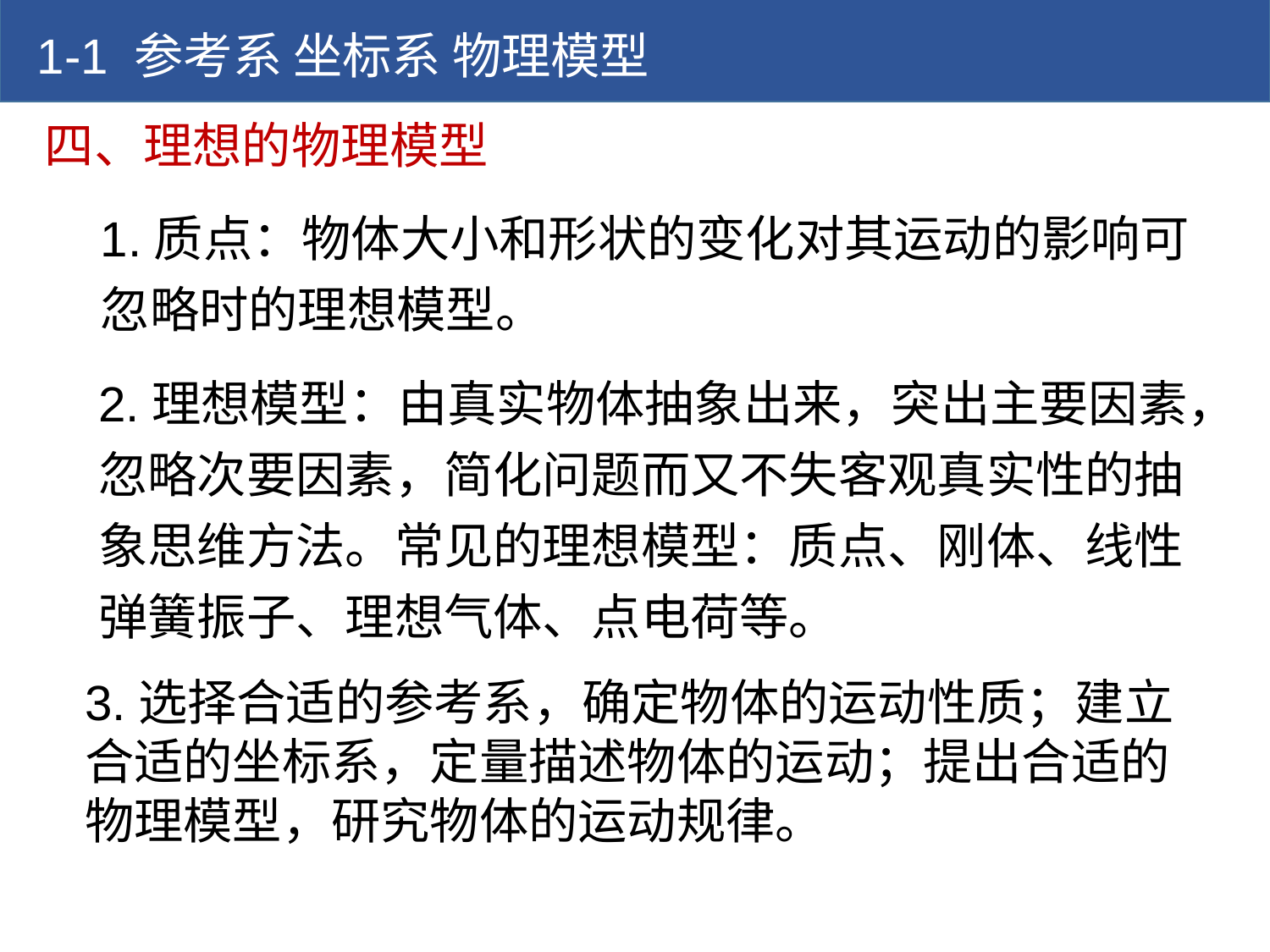

1-1 参考系 坐标系 物理模型
四、理想的物理模型
1.质点：物体大小和形状的变化对其运动的影响可忽略时的理想模型。
2.理想模型：由真实物体抽象出来，突出主要因素，忽略次要因素，简化问题而又不失客观真实性的抽象思维方法。常见的理想模型：质点、刚体、线性弹簧振子、理想气体、点电荷等。

3.选择合适的参考系，确定物体的运动性质；建立合适的坐标系，定量描述物体的运动；提出合适的物理模型，研究物体的运动规律。